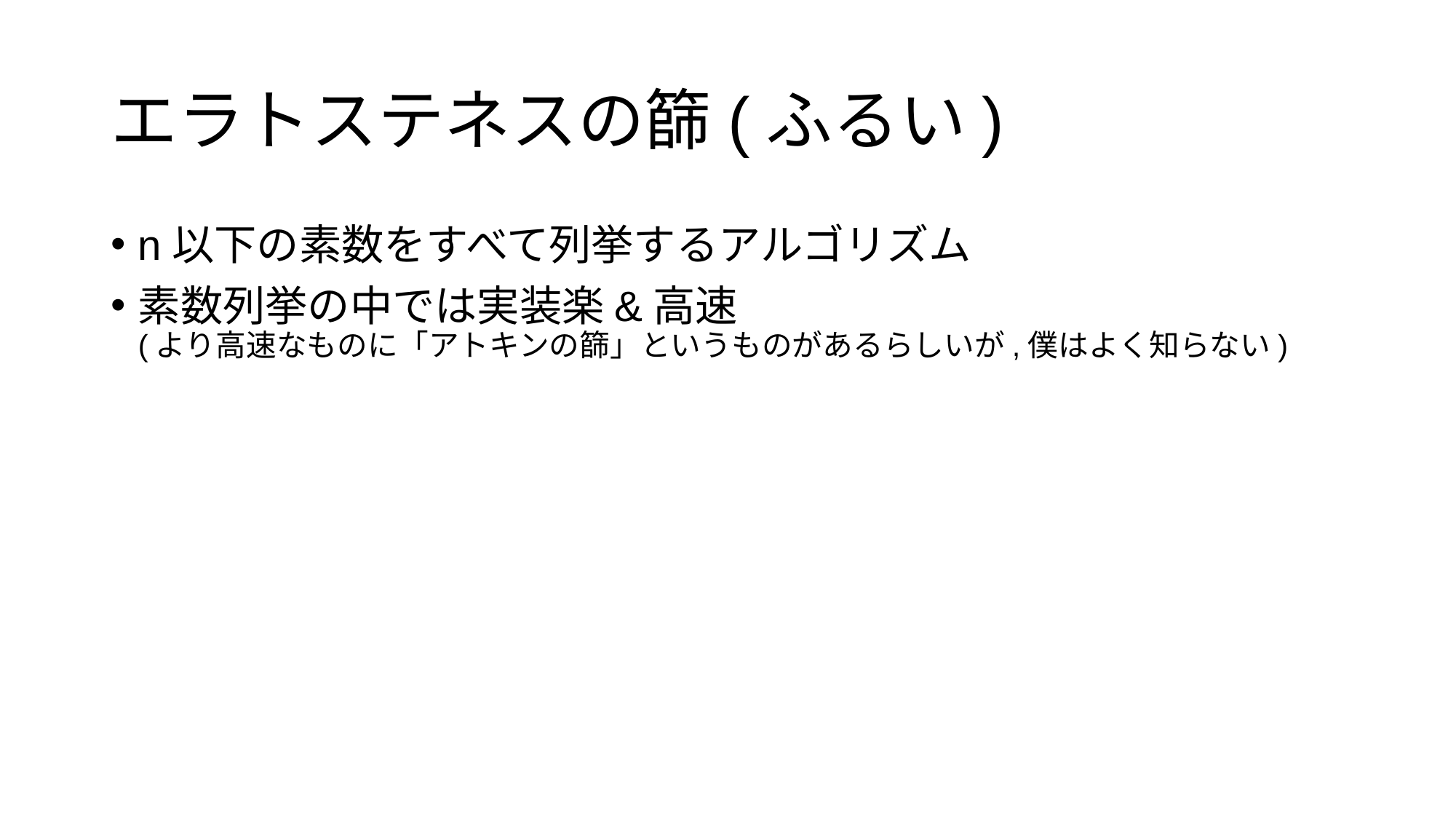

# エラトステネスの篩(ふるい)
n以下の素数をすべて列挙するアルゴリズム
素数列挙の中では実装楽&高速
(より高速なものに「アトキンの篩」というものがあるらしいが,僕はよく知らない)